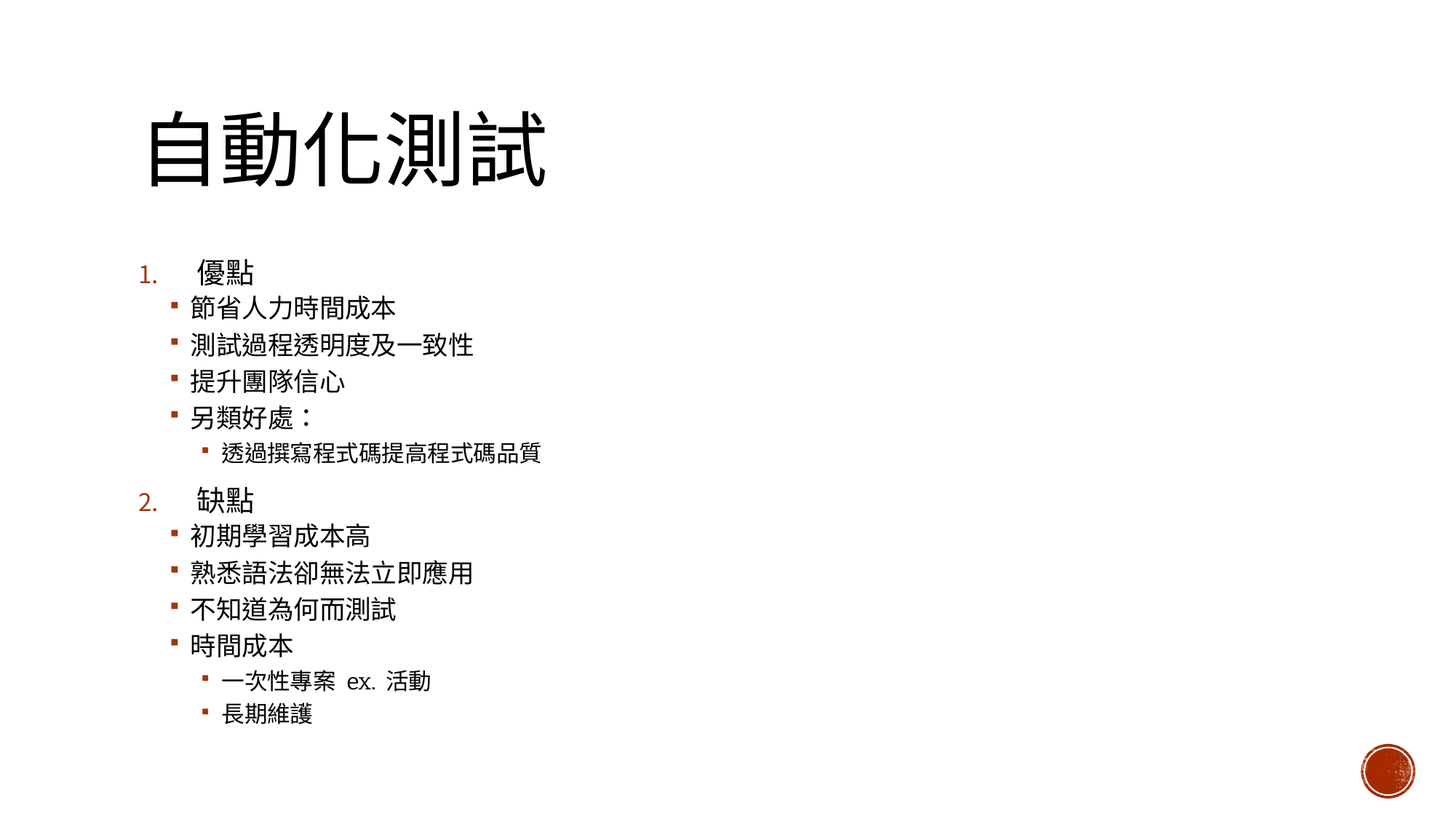

# 自動化測試
優點
節省人力時間成本
測試過程透明度及一致性
提升團隊信心
另類好處：
透過撰寫程式碼提高程式碼品質
缺點
初期學習成本高
熟悉語法卻無法立即應用
不知道為何而測試
時間成本
一次性專案 ex. 活動
長期維護